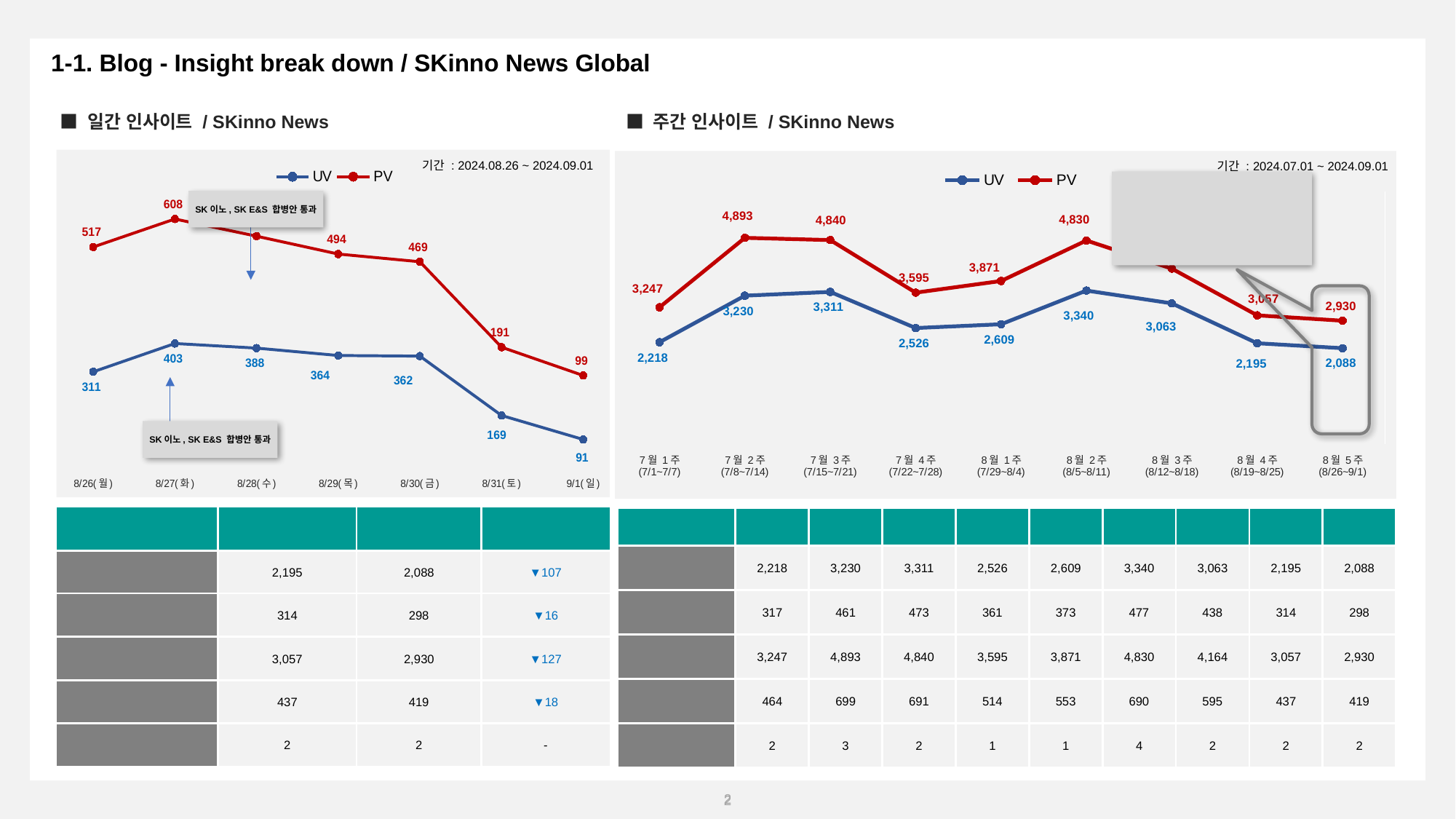

1-1. Blog - Insight break down / SKinno News Global
■ 일간 인사이트 / SKinno News
■ 주간 인사이트 / SKinno News

### Chart

| Category |  |  |
|---|---|---|
| 8/26(월) | 311.0 | 517.0 |
| 8/27(화) | 403.0 | 608.0 |
| 8/28(수) | 388.0 | 552.0 |
| 8/29(목) | 364.0 | 494.0 |
| 8/30(금) | 362.0 | 469.0 |
| 8/31(토) | 169.0 | 191.0 |
| 9/1(일) | 91.0 | 99.0 |

### Chart

| Category |  |  |
|---|---|---|
| 7월 1주
(7/1~7/7) | 2218.0 | 3247.0 |
| 7월 2주
(7/8~7/14) | 3230.0 | 4893.0 |
| 7월 3주
(7/15~7/21) | 3311.0 | 4840.0 |
| 7월 4주
(7/22~7/28) | 2526.0 | 3595.0 |
| 8월 1주
(7/29~8/4) | 2609.0 | 3871.0 |
| 8월 2주
(8/5~8/11) | 3340.0 | 4830.0 |
| 8월 3주
(8/12~8/18) | 3063.0 | 4164.0 |
| 8월 4주
(8/19~8/25) | 2195.0 | 3057.0 |
| 8월 5주
(8/26~9/1) | 2088.0 | 2930.0 |
기간 : 2024.08.26 ~ 2024.09.01
기간 : 2024.07.01 ~ 2024.09.01

SK이노, SK E&S 합병안 통과

SK이노, SK E&S 합병안 통과
| 날짜 | 7월1주 | 7월2주 | 7월3주 | 7월4주 | 8월1주 | 8월2주 | 8월3주 | 8월4주 | 8월5주 |
| --- | --- | --- | --- | --- | --- | --- | --- | --- | --- |
| 주간 총 방문자 수 | 2,218 | 3,230 | 3,311 | 2,526 | 2,609 | 3,340 | 3,063 | 2,195 | 2,088 |
| 일 방문자 수 | 317 | 461 | 473 | 361 | 373 | 477 | 438 | 314 | 298 |
| 주간 총 페이지뷰 | 3,247 | 4,893 | 4,840 | 3,595 | 3,871 | 4,830 | 4,164 | 3,057 | 2,930 |
| 일페이지뷰 | 464 | 699 | 691 | 514 | 553 | 690 | 595 | 437 | 419 |
| 콘텐츠 | 2 | 3 | 2 | 1 | 1 | 4 | 2 | 2 | 2 |
| 구분 | 전주 | 금주 | 증감 |
| --- | --- | --- | --- |
| 주간 총 방문자 수 | 2,195 | 2,088 | ▼107 |
| 일 방문자 수 | 314 | 298 | ▼16 |
| 주간 총 페이지뷰 | 3,057 | 2,930 | ▼127 |
| 일페이지뷰 | 437 | 419 | ▼18 |
| 콘텐츠 | 2 | 2 | - |